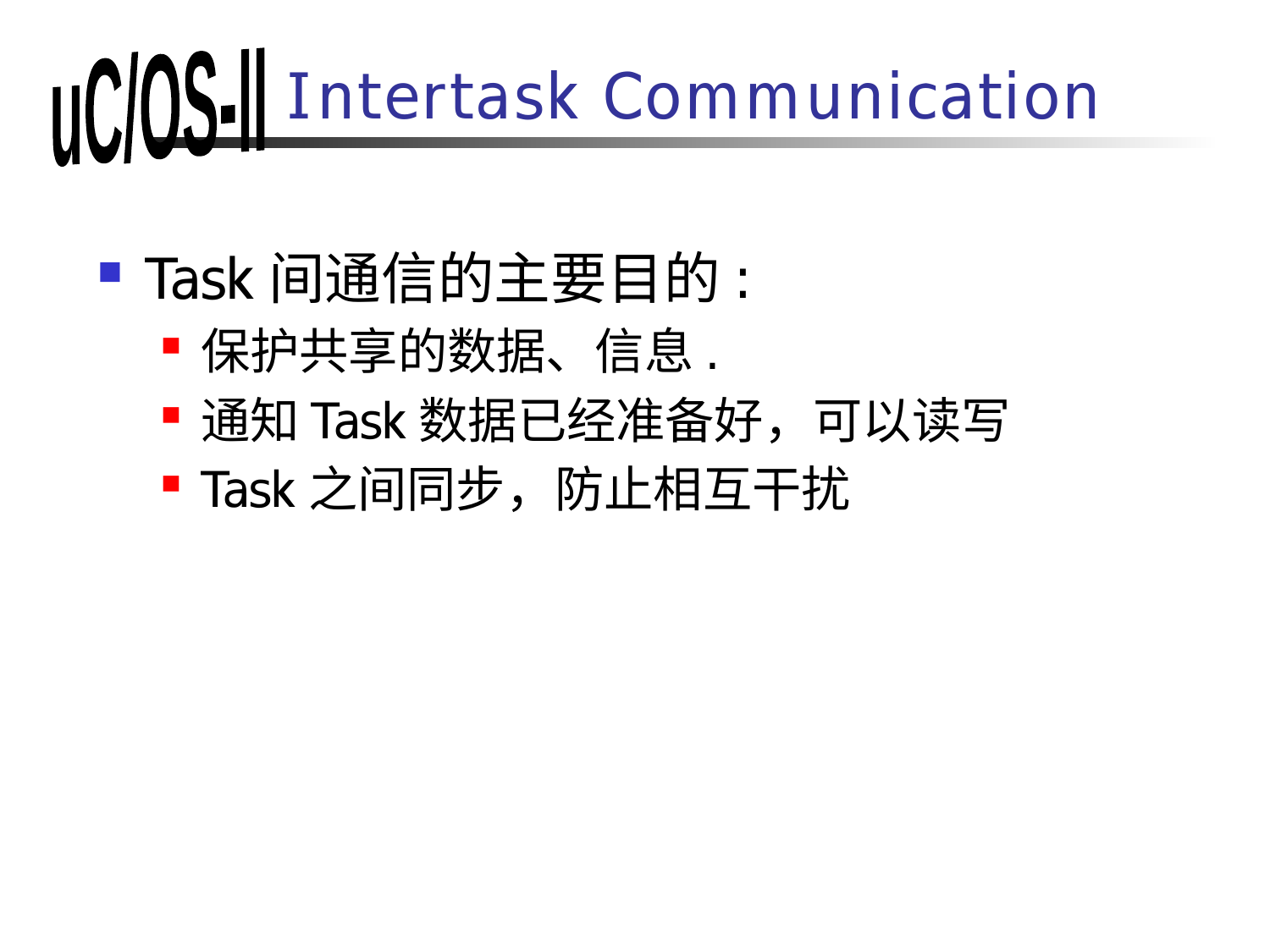

# Intertask Communication
Task间通信的主要目的:
保护共享的数据、信息.
通知Task数据已经准备好，可以读写
Task之间同步，防止相互干扰